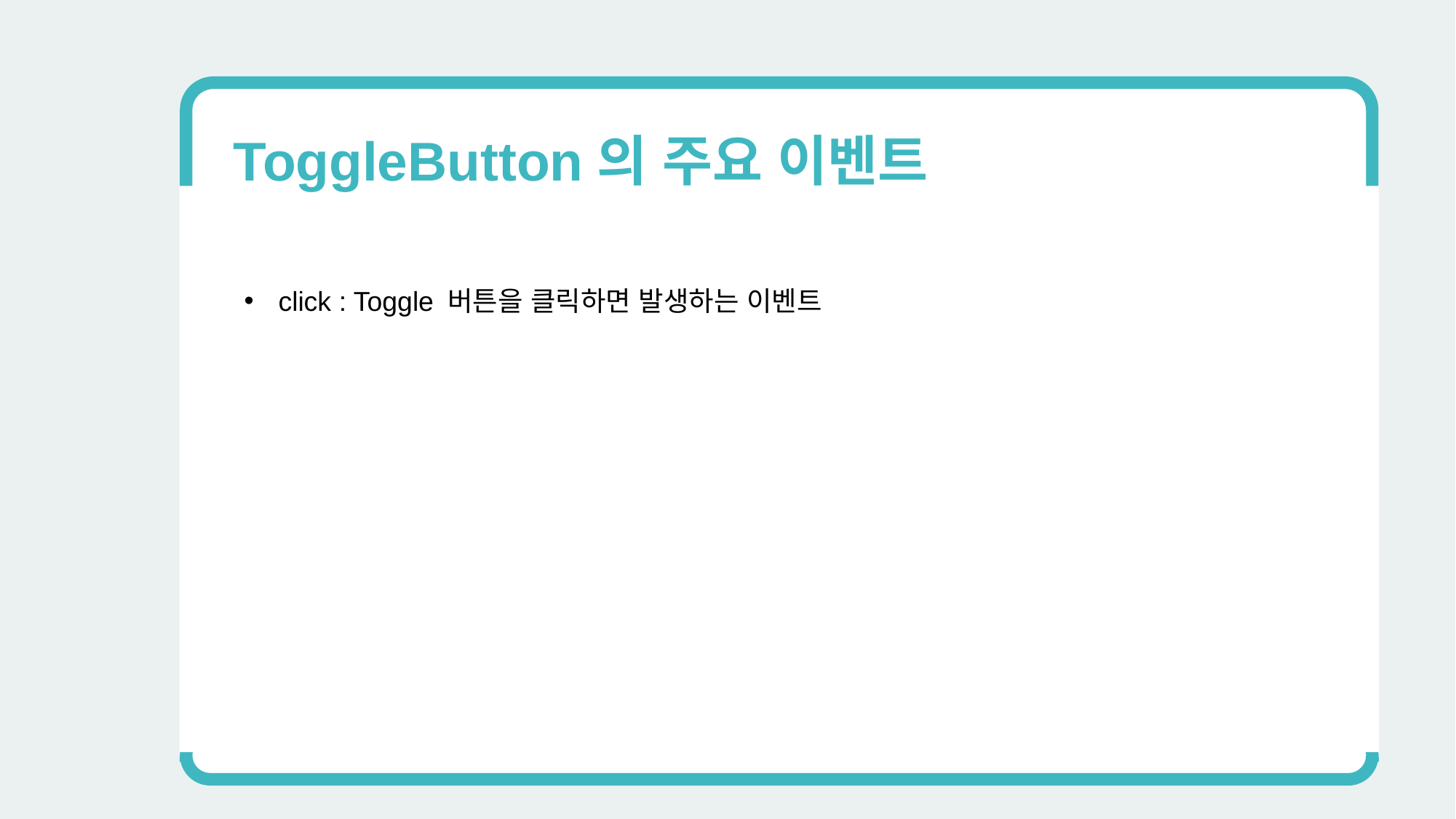

ToggleButton의 주요 이벤트

click : Toggle 버튼을 클릭하면 발생하는 이벤트